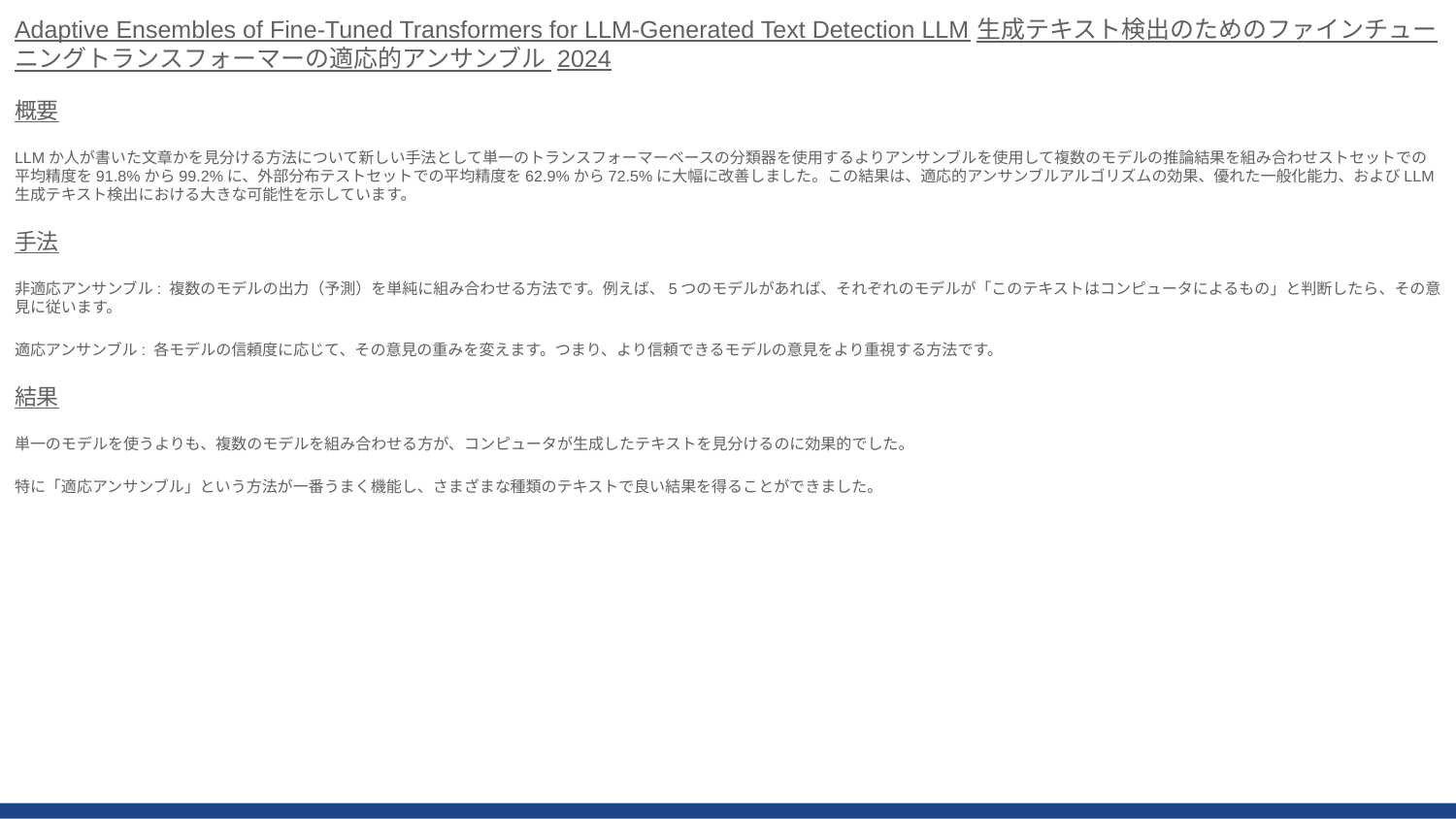

Adaptive Ensembles of Fine-Tuned Transformers for LLM-Generated Text Detection LLM生成テキスト検出のためのファインチューニングトランスフォーマーの適応的アンサンブル 2024
概要
LLMか人が書いた文章かを見分ける方法について新しい手法として単一のトランスフォーマーベースの分類器を使用するよりアンサンブルを使用して複数のモデルの推論結果を組み合わせストセットでの平均精度を91.8%から99.2%に、外部分布テストセットでの平均精度を62.9%から72.5%に大幅に改善しました。この結果は、適応的アンサンブルアルゴリズムの効果、優れた一般化能力、およびLLM生成テキスト検出における大きな可能性を示しています。
手法
非適応アンサンブル: 複数のモデルの出力（予測）を単純に組み合わせる方法です。例えば、5つのモデルがあれば、それぞれのモデルが「このテキストはコンピュータによるもの」と判断したら、その意見に従います。
適応アンサンブル: 各モデルの信頼度に応じて、その意見の重みを変えます。つまり、より信頼できるモデルの意見をより重視する方法です。
結果
単一のモデルを使うよりも、複数のモデルを組み合わせる方が、コンピュータが生成したテキストを見分けるのに効果的でした。
特に「適応アンサンブル」という方法が一番うまく機能し、さまざまな種類のテキストで良い結果を得ることができました。